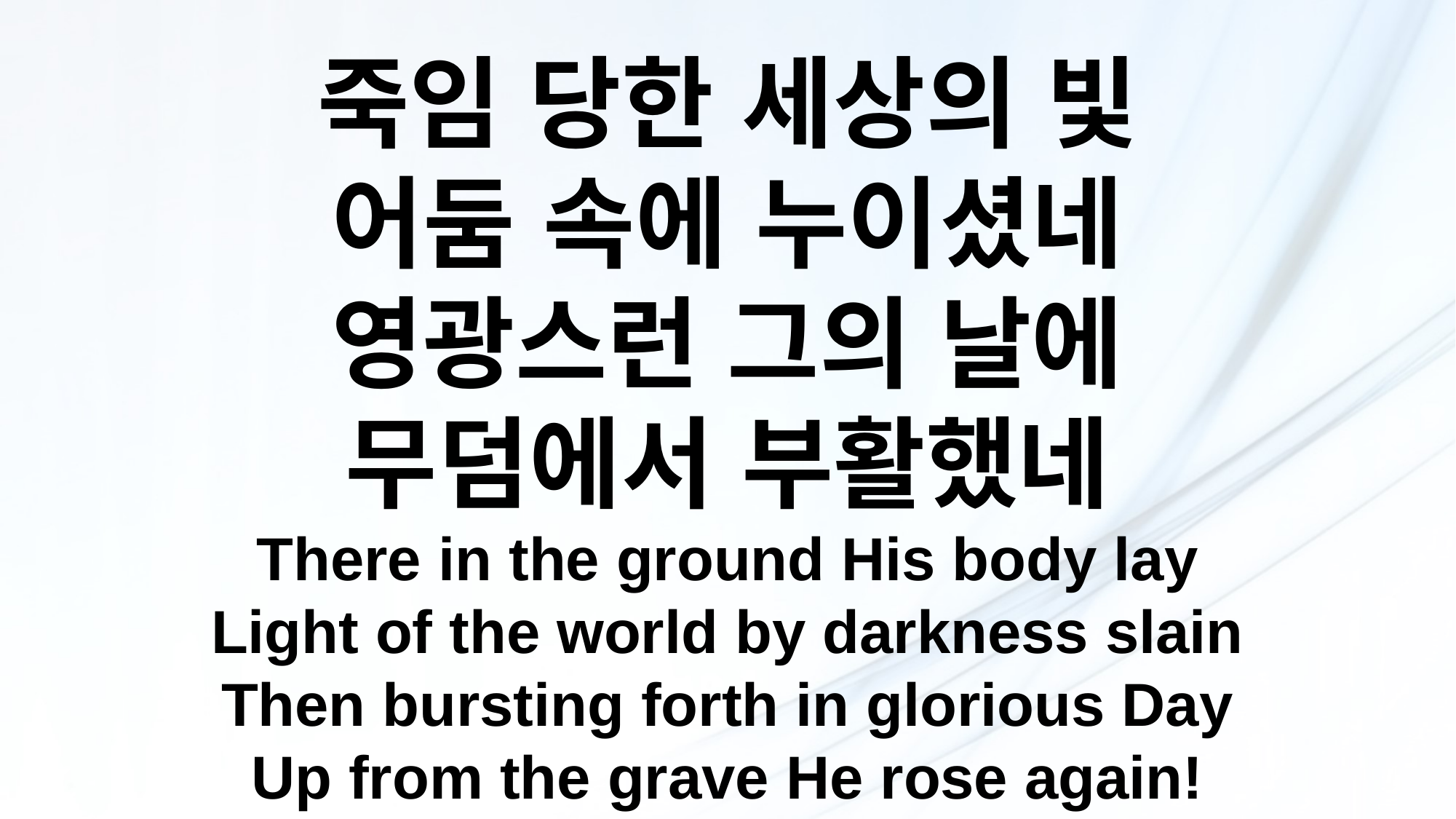

죽임 당한 세상의 빛
어둠 속에 누이셨네
영광스런 그의 날에
무덤에서 부활했네
There in the ground His body lay
Light of the world by darkness slain
Then bursting forth in glorious Day
Up from the grave He rose again!